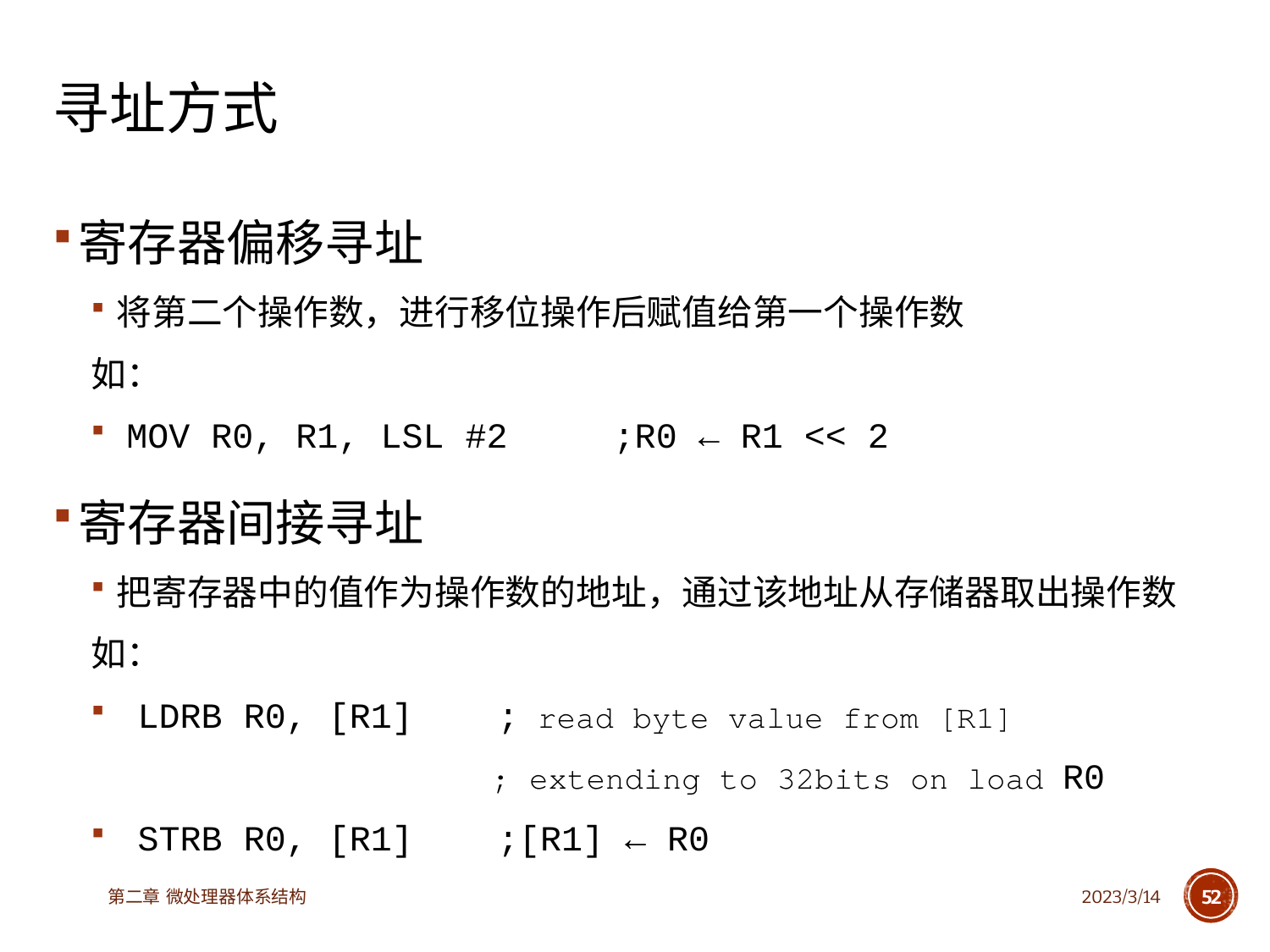

# 寻址方式
寄存器偏移寻址
将第二个操作数，进行移位操作后赋值给第一个操作数
如：
 MOV R0, R1, LSL #2     ;R0 ← R1 << 2
寄存器间接寻址
把寄存器中的值作为操作数的地址，通过该地址从存储器取出操作数
如：
 LDRB R0, [R1]    ; read byte value from [R1]
                     ; extending to 32bits on load R0
 STRB R0, [R1]    ;[R1] ← R0
第二章 微处理器体系结构
2023/3/14
52